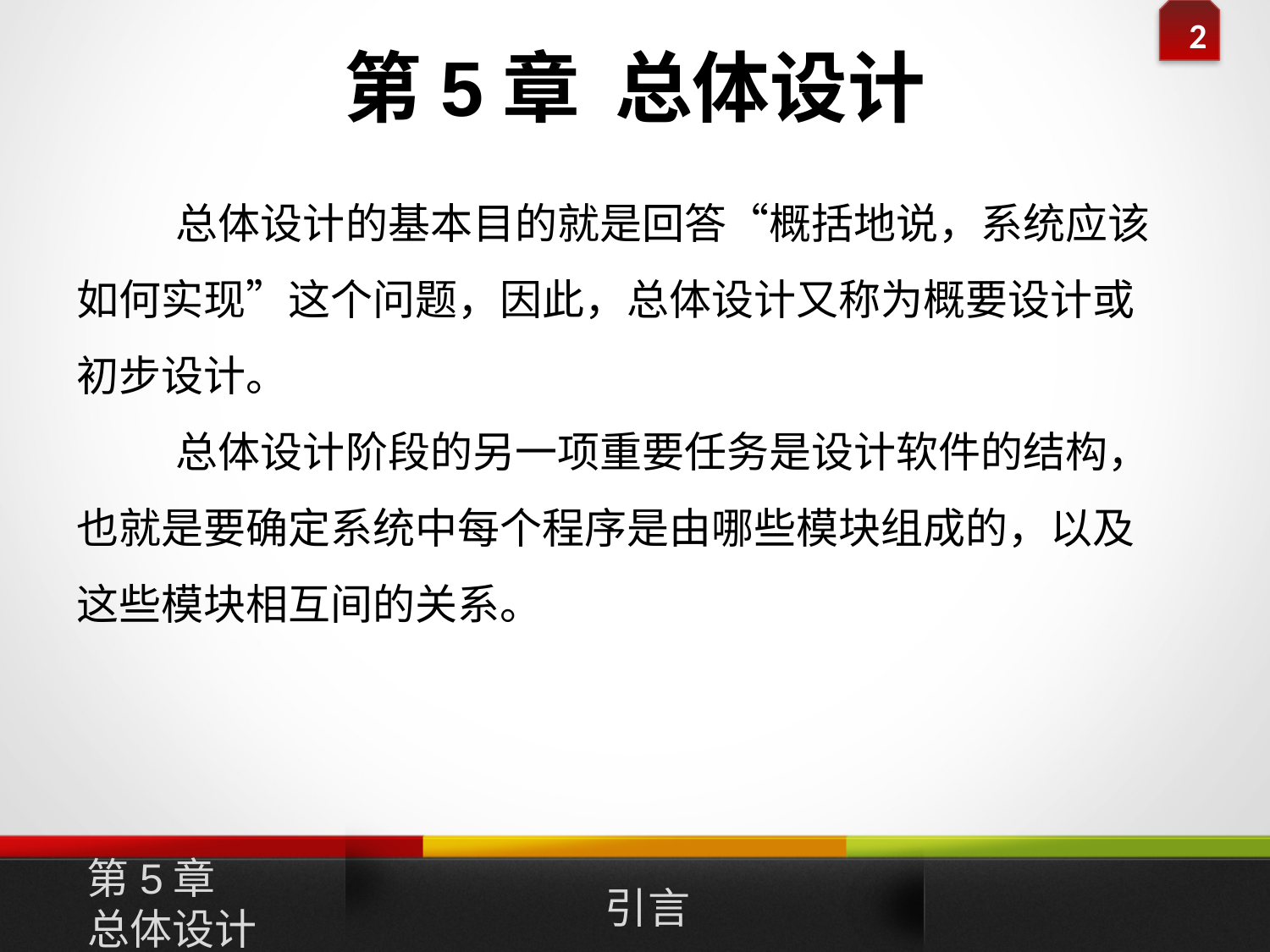

# 第5章  总体设计
总体设计的基本目的就是回答“概括地说，系统应该如何实现”这个问题，因此，总体设计又称为概要设计或初步设计。
总体设计阶段的另一项重要任务是设计软件的结构，也就是要确定系统中每个程序是由哪些模块组成的，以及这些模块相互间的关系。
第5章
总体设计
引言